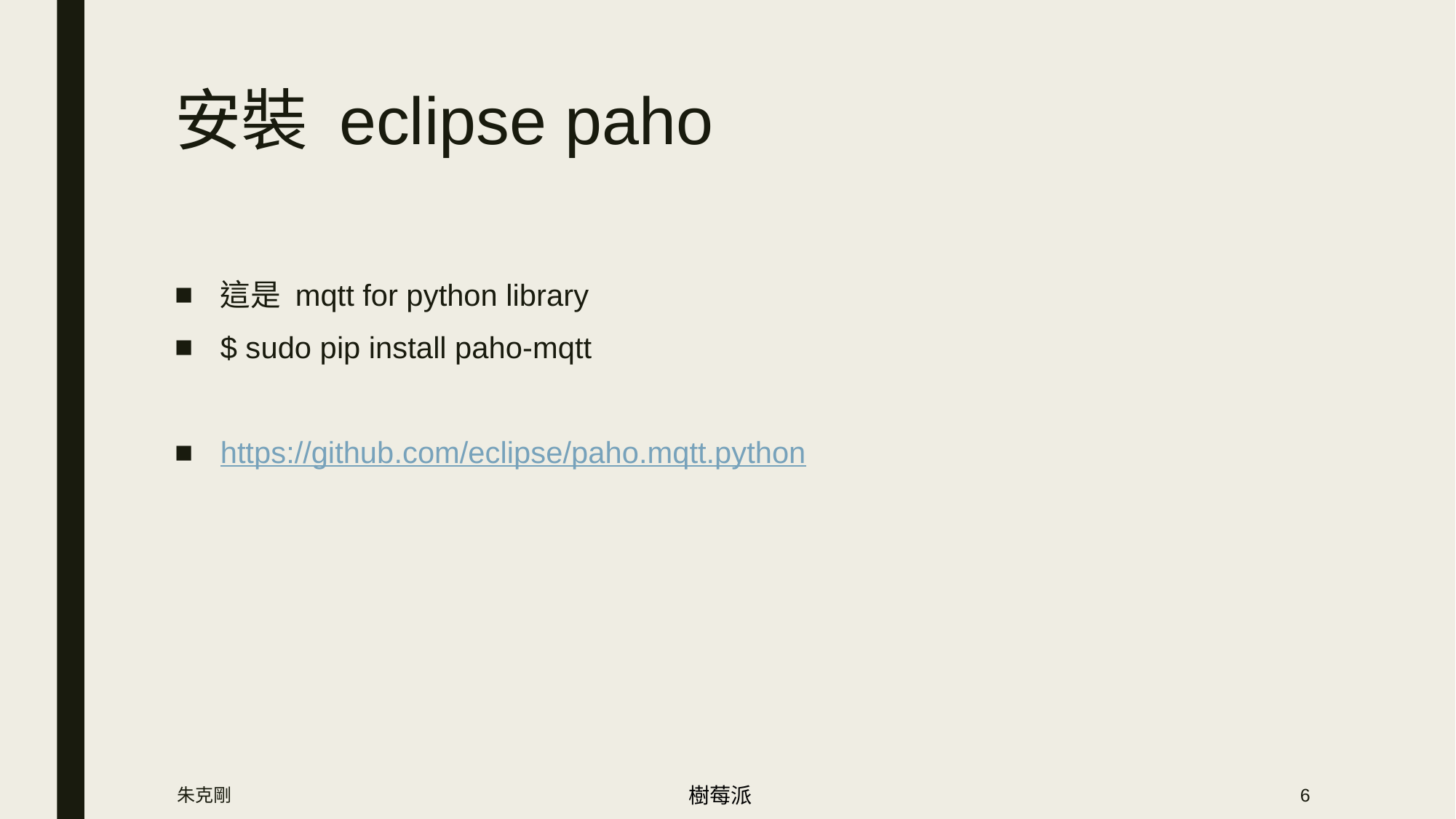

# 安裝 eclipse paho
這是 mqtt for python library
$ sudo pip install paho-mqtt

https://github.com/eclipse/paho.mqtt.python
朱克剛
樹莓派
6